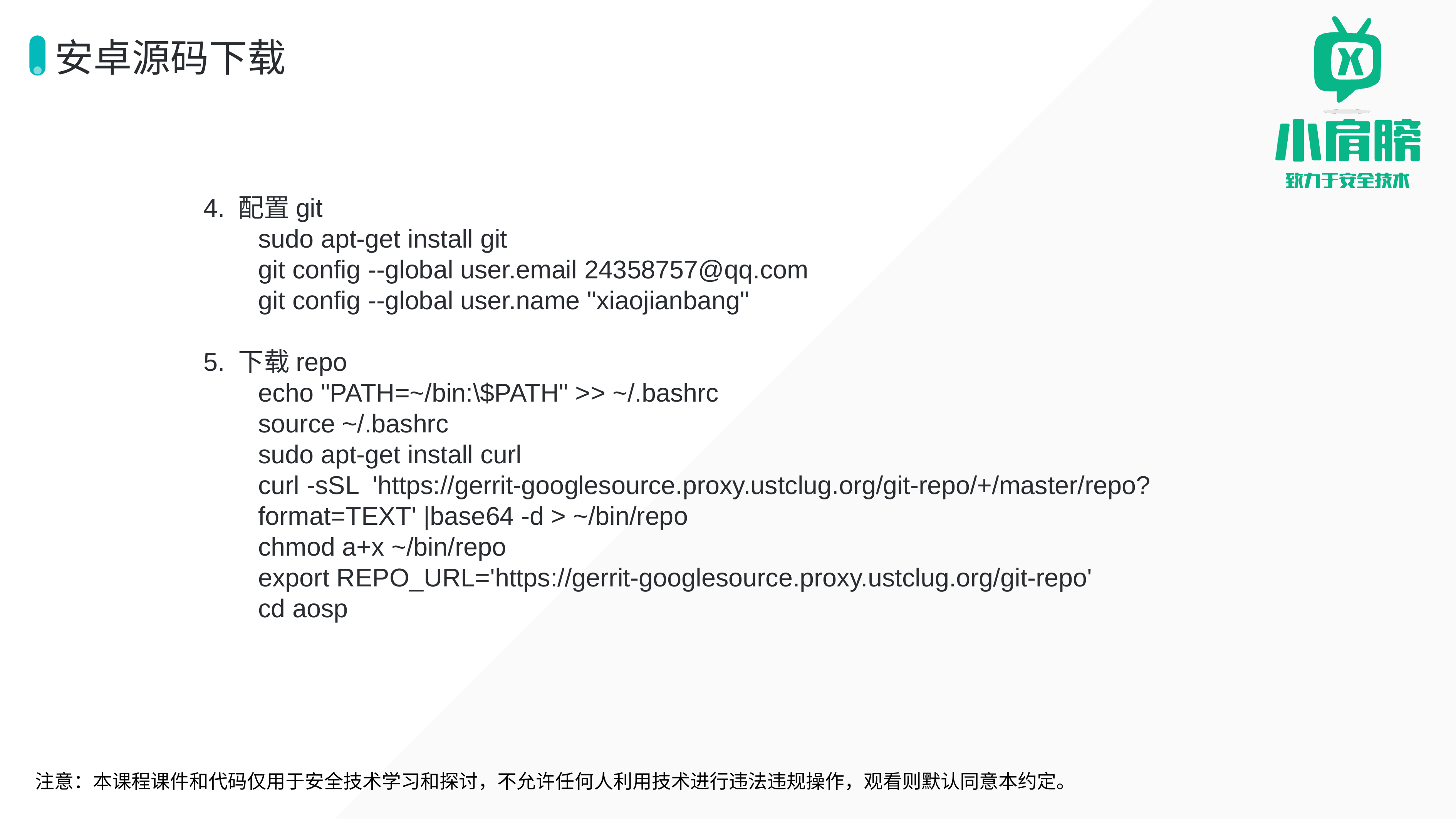

# 安卓源码下载
4. 配置git
sudo apt-get install git
git config --global user.email 24358757@qq.com
git config --global user.name "xiaojianbang"

5. 下载repo
echo "PATH=~/bin:\$PATH" >> ~/.bashrc
source ~/.bashrc
sudo apt-get install curl
curl -sSL  'https://gerrit-googlesource.proxy.ustclug.org/git-repo/+/master/repo?format=TEXT' |base64 -d > ~/bin/repo
chmod a+x ~/bin/repo
export REPO_URL='https://gerrit-googlesource.proxy.ustclug.org/git-repo'
cd aosp